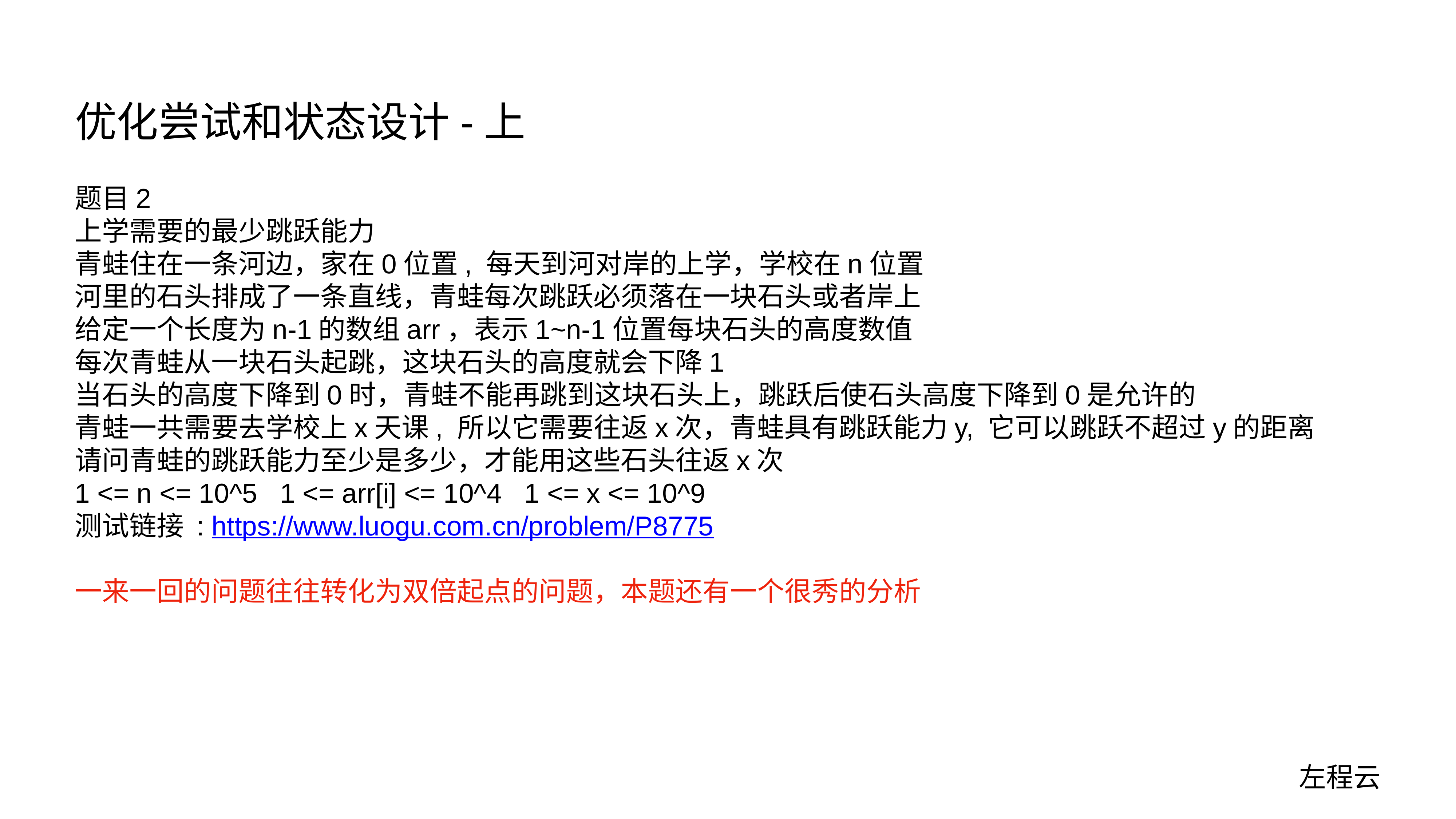

# 优化尝试和状态设计-上
题目2
上学需要的最少跳跃能力
青蛙住在一条河边，家在0位置, 每天到河对岸的上学，学校在n位置
河里的石头排成了一条直线，青蛙每次跳跃必须落在一块石头或者岸上
给定一个长度为n-1的数组arr，表示1~n-1位置每块石头的高度数值
每次青蛙从一块石头起跳，这块石头的高度就会下降1
当石头的高度下降到0时，青蛙不能再跳到这块石头上，跳跃后使石头高度下降到0是允许的
青蛙一共需要去学校上x天课, 所以它需要往返x次，青蛙具有跳跃能力y, 它可以跳跃不超过y的距离
请问青蛙的跳跃能力至少是多少，才能用这些石头往返x次
1 <= n <= 10^5   1 <= arr[i] <= 10^4   1 <= x <= 10^9
测试链接 : https://www.luogu.com.cn/problem/P8775

一来一回的问题往往转化为双倍起点的问题，本题还有一个很秀的分析
左程云